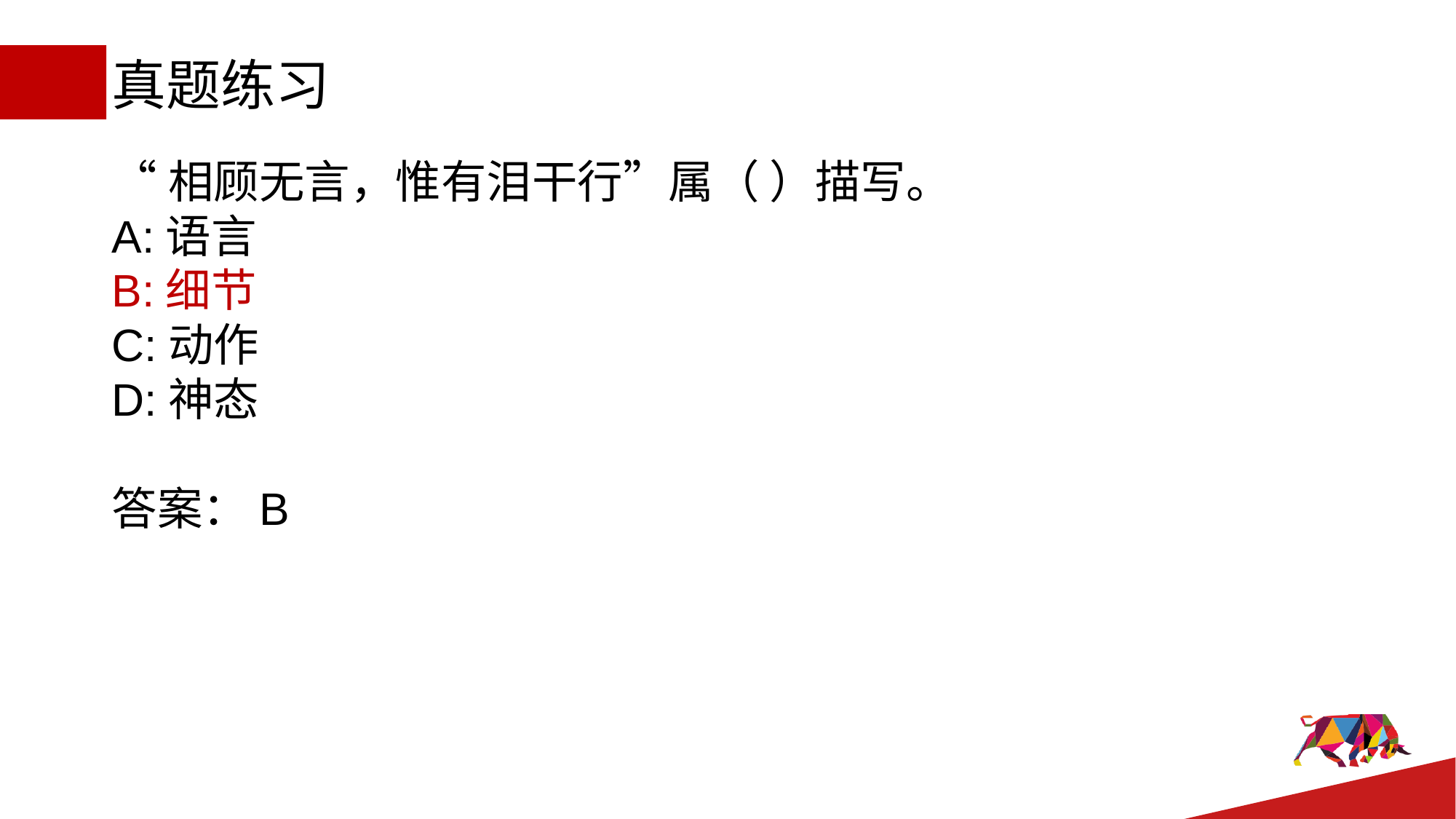

# 真题练习
“相顾无言，惟有泪干行”属（ ）描写。
A:语言
B:细节
C:动作
D:神态

答案：B